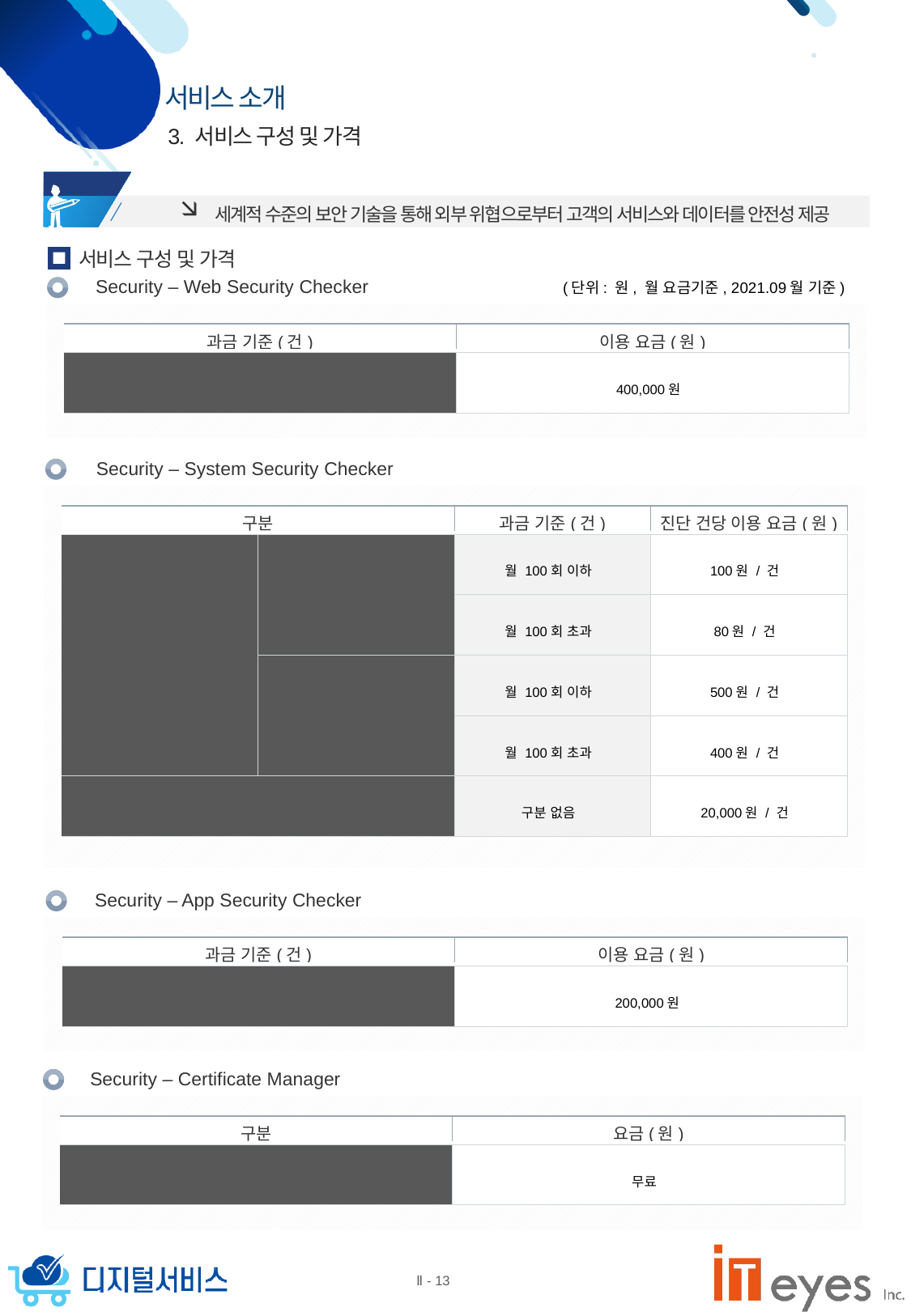

3. 서비스 구성 및 가격
 세계적 수준의 보안 기술을 통해 외부 위협으로부터 고객의 서비스와 데이터를 안전성 제공
서비스 구성 및 가격

Security – Web Security Checker

(단위: 원, 월 요금기준, 2021.09월 기준)

| 과금 기준(건) | 이용 요금(원) |
| --- | --- |
|  |  |
| 진단 획수 당 | 400,000원 |
Security – System Security Checker

| 구분 |  | 과금 기준(건) | 진단 건당 이용 요금(원) |
| --- | --- | --- | --- |
|  |  |  |  |
| OS 취약점 진단 (Window, Linux) | Standard 진단 (KISA 기준) | 월 100회 이하 | 100원 / 건 |
|  |  | 월 100회 초과 | 80원 / 건 |
|  | Financial진단 (KISA + 금융감독원 기준) | 월 100회 이하 | 500원 / 건 |
|  |  | 월 100회 초과 | 400원 / 건 |
| WAS 취약점 진단 (Apache, Tomcat, NginX) |  | 구분 없음 | 20,000원 / 건 |
Security – App Security Checker

| 과금 기준(건) | 이용 요금(원) |
| --- | --- |
|  |  |
| 진단 획수 당 | 200,000원 |
Security – Certificate Manager

| 구분 | 요금(원) |
| --- | --- |
|  |  |
| Certificate Manager | 무료 |